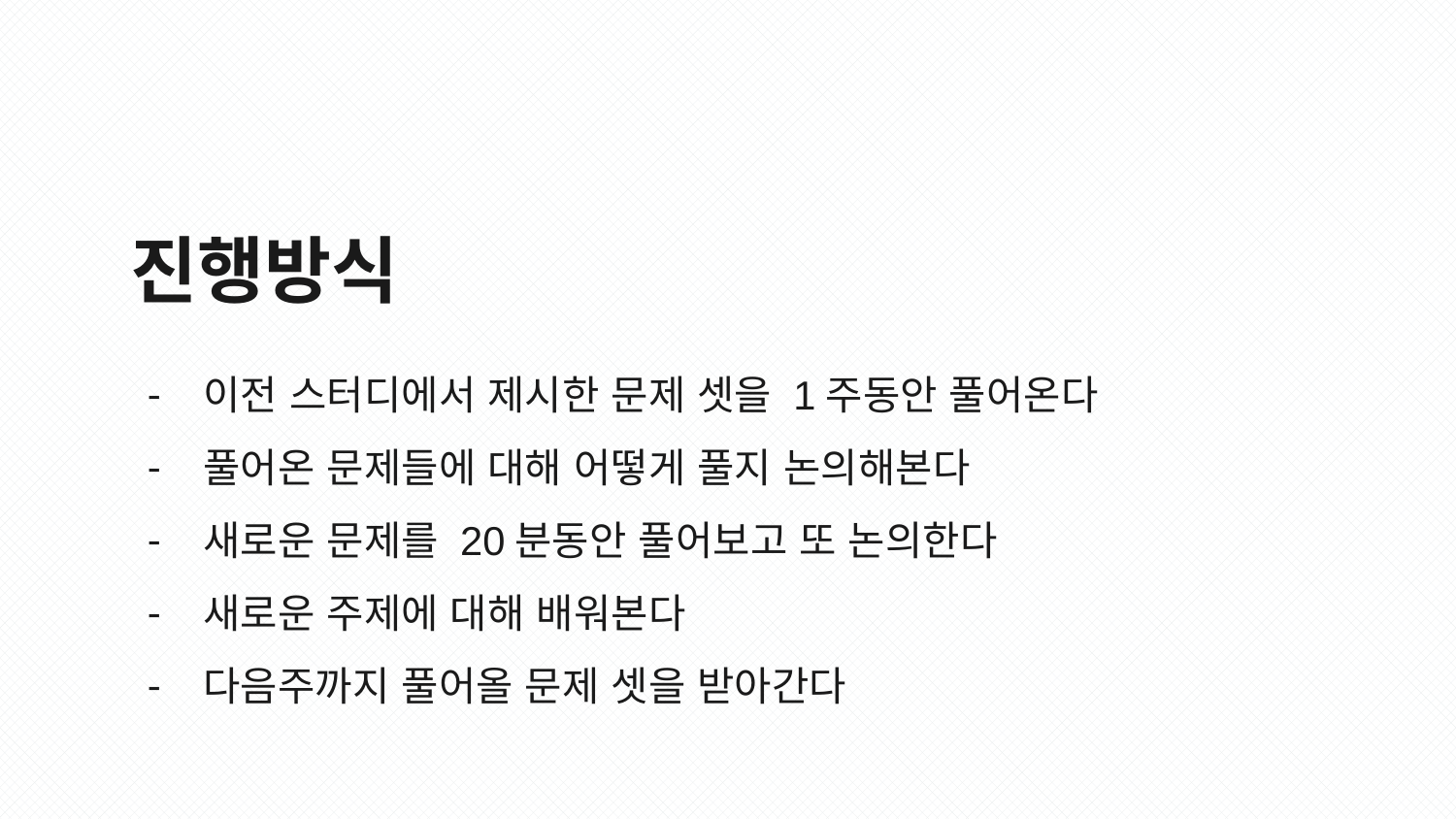

# 진행방식
이전 스터디에서 제시한 문제 셋을 1주동안 풀어온다
풀어온 문제들에 대해 어떻게 풀지 논의해본다
새로운 문제를 20분동안 풀어보고 또 논의한다
새로운 주제에 대해 배워본다
다음주까지 풀어올 문제 셋을 받아간다